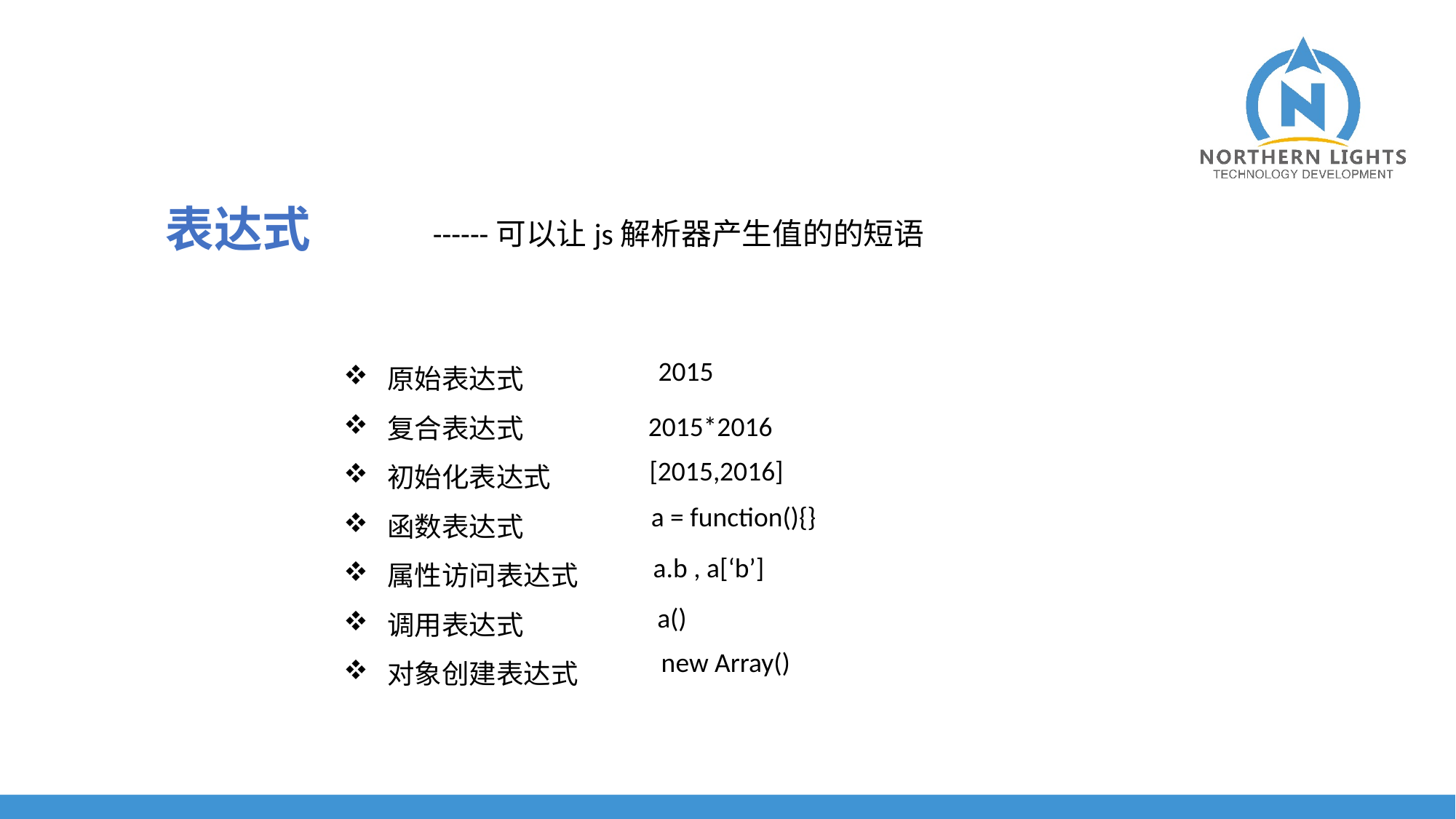

表达式
------可以让js解析器产生值的的短语
原始表达式
复合表达式
初始化表达式
函数表达式
属性访问表达式
调用表达式
对象创建表达式
2015
2015*2016
[2015,2016]
a = function(){}
a.b , a[‘b’]
a()
new Array()